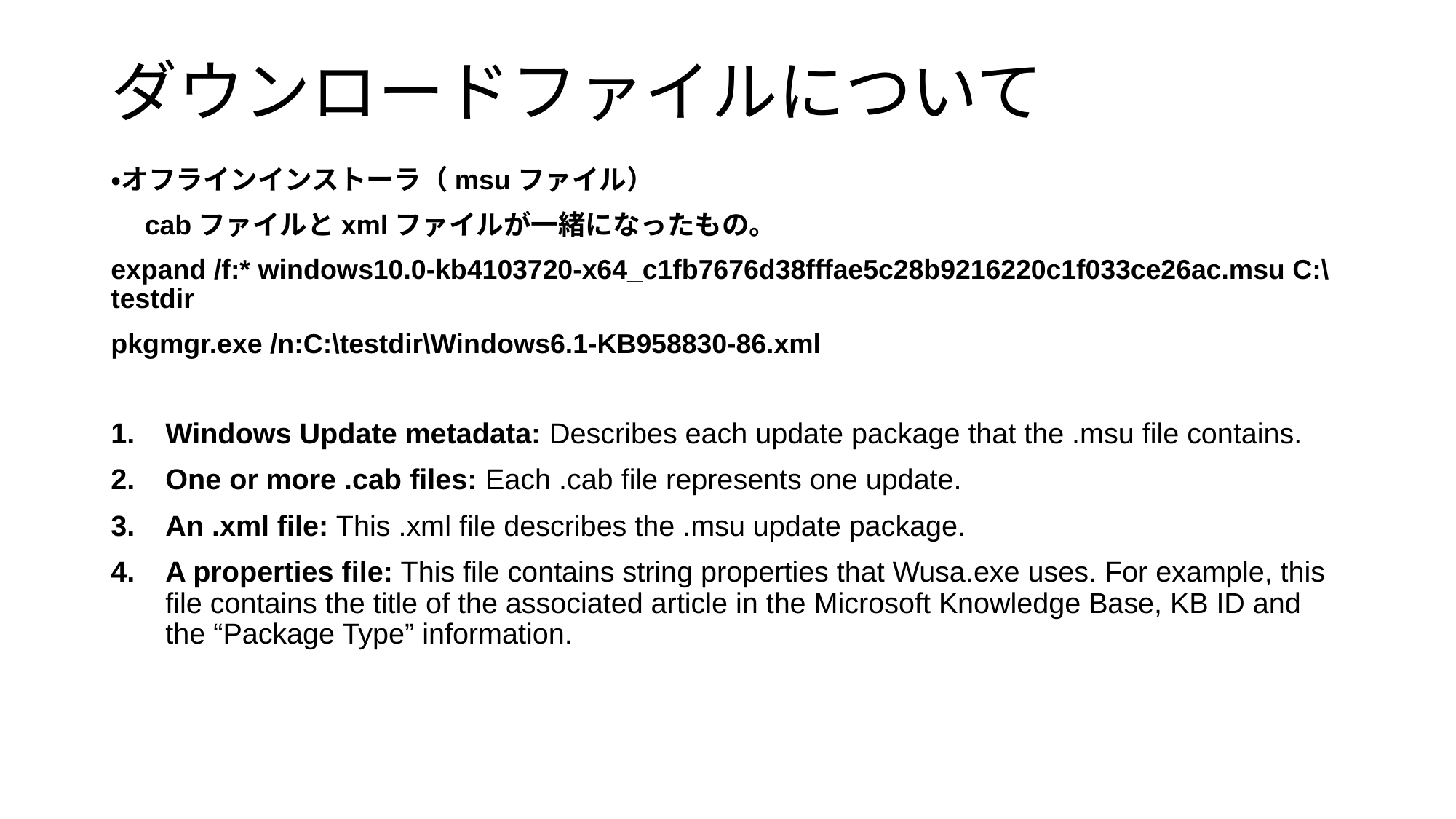

# ダウンロードファイルについて
・オフラインインストーラ（msuファイル）
　cabファイルとxmlファイルが一緒になったもの。
expand /f:* windows10.0-kb4103720-x64_c1fb7676d38fffae5c28b9216220c1f033ce26ac.msu C:\testdir
pkgmgr.exe /n:C:\testdir\Windows6.1-KB958830-86.xml

Windows Update metadata: Describes each update package that the .msu file contains.
One or more .cab files: Each .cab file represents one update.
An .xml file: This .xml file describes the .msu update package.
A properties file: This file contains string properties that Wusa.exe uses. For example, this file contains the title of the associated article in the Microsoft Knowledge Base, KB ID and the “Package Type” information.